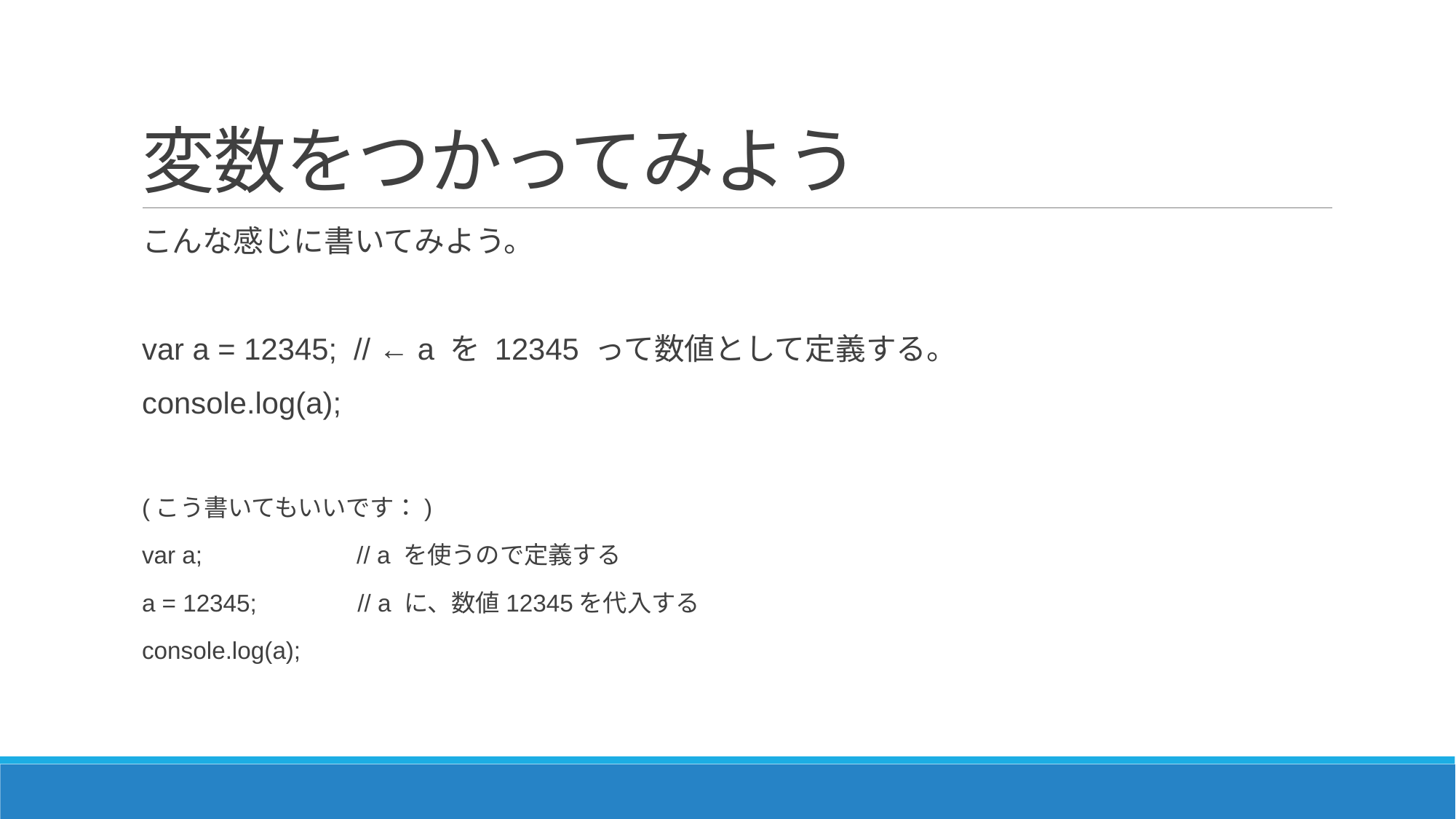

# 変数をつかってみよう
こんな感じに書いてみよう。

var a = 12345;  // ← a を 12345 って数値として定義する。
console.log(a);

(こう書いてもいいです：)
var a;                       // a を使うので定義する
a = 12345;               // a に、数値12345を代入する
console.log(a);